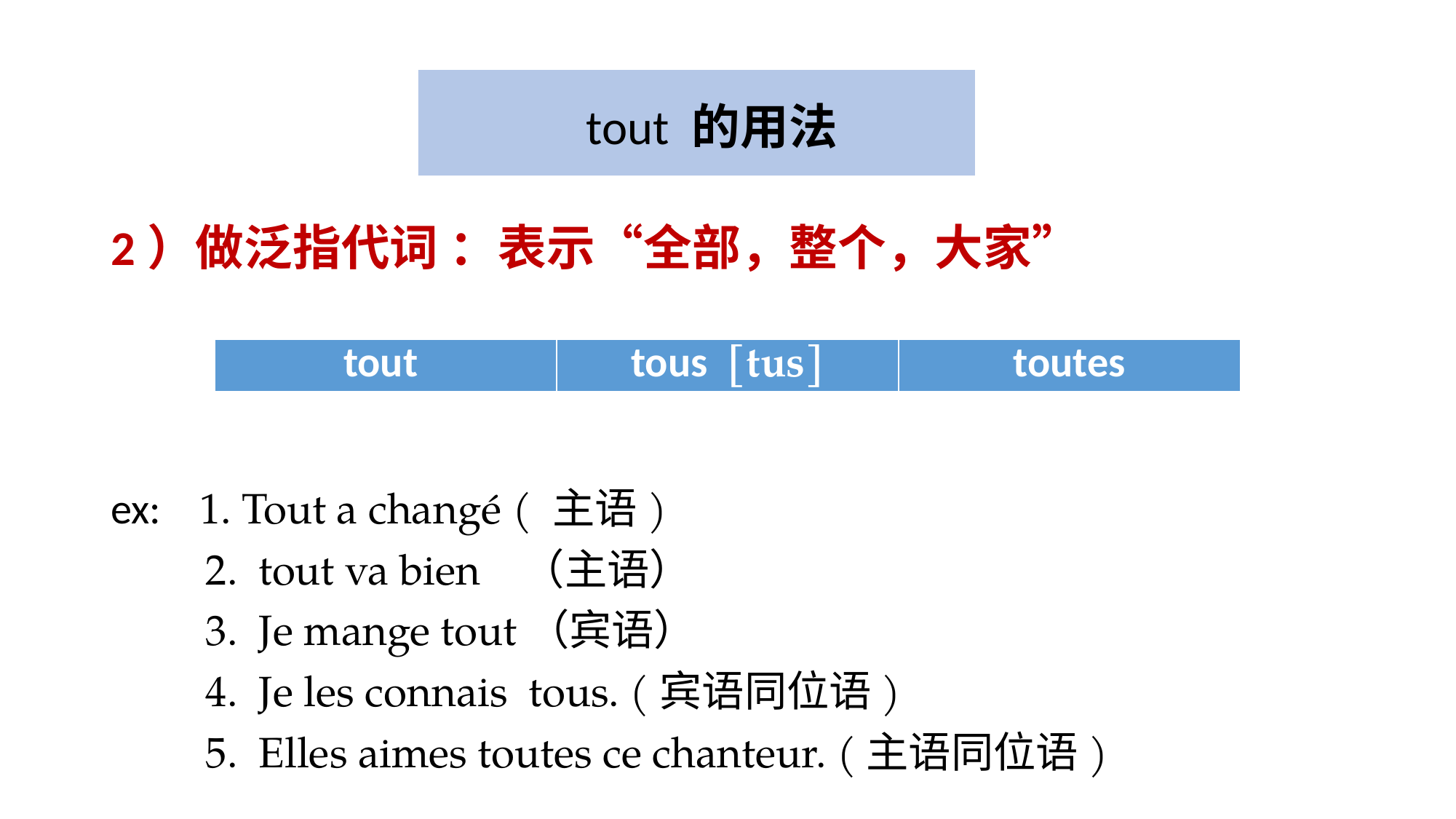

#
  tout 的用法
2）做泛指代词 ：表示“全部，整个，大家”

ex:    1. Tout a changé ( 主语)
         2.  tout va bien   （主语）
         3.  Je mange tout（宾语）
         4.  Je les connais  tous. (宾语同位语)
         5.  Elles aimes toutes ce chanteur. (主语同位语)
| tout | tous [tus] | toutes |
| --- | --- | --- |